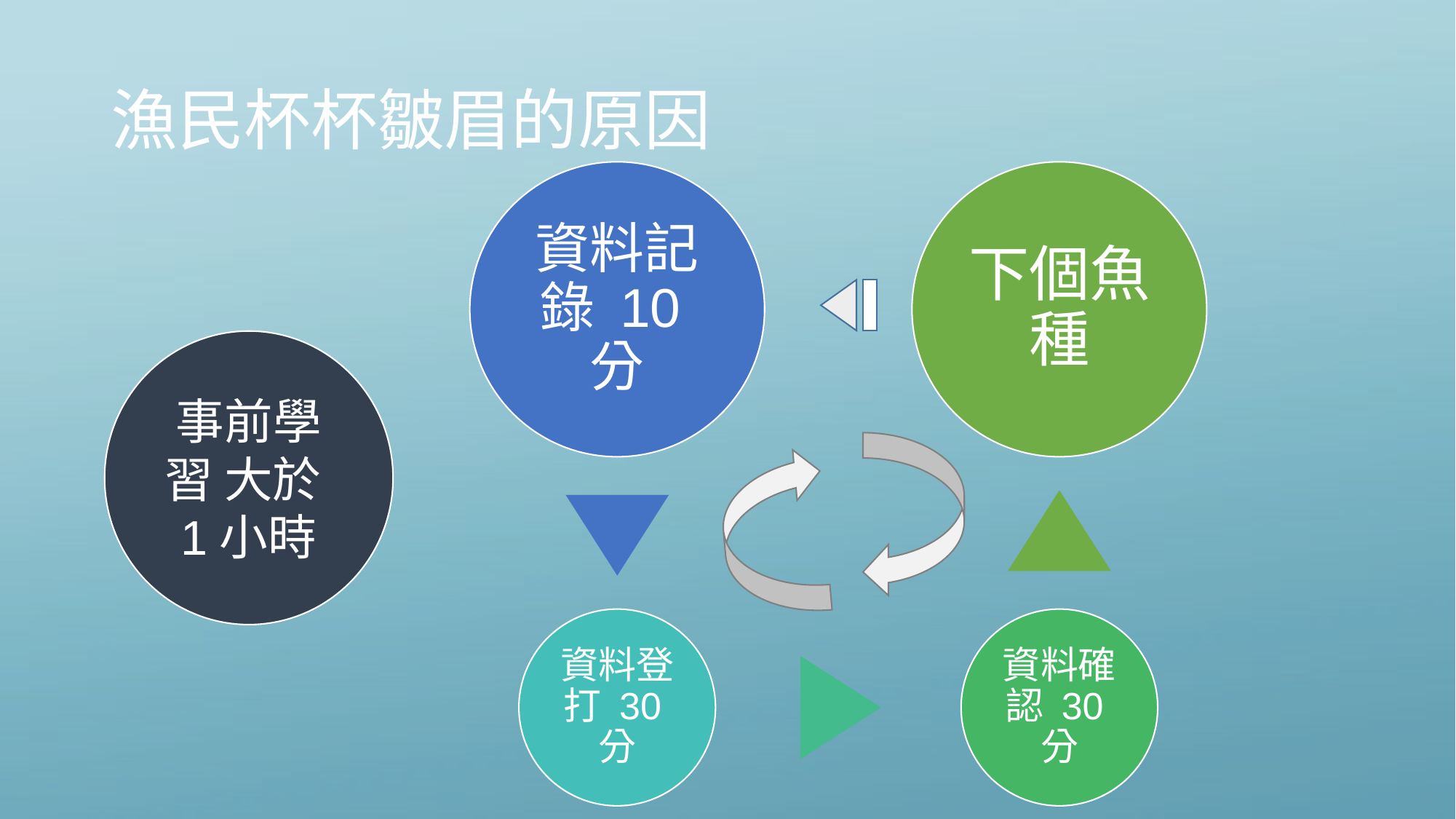

# 漁民杯杯皺眉的原因
資料記錄 10分
資料登打 30分
資料確認 30分
下個魚種

事前學習 大於1小時